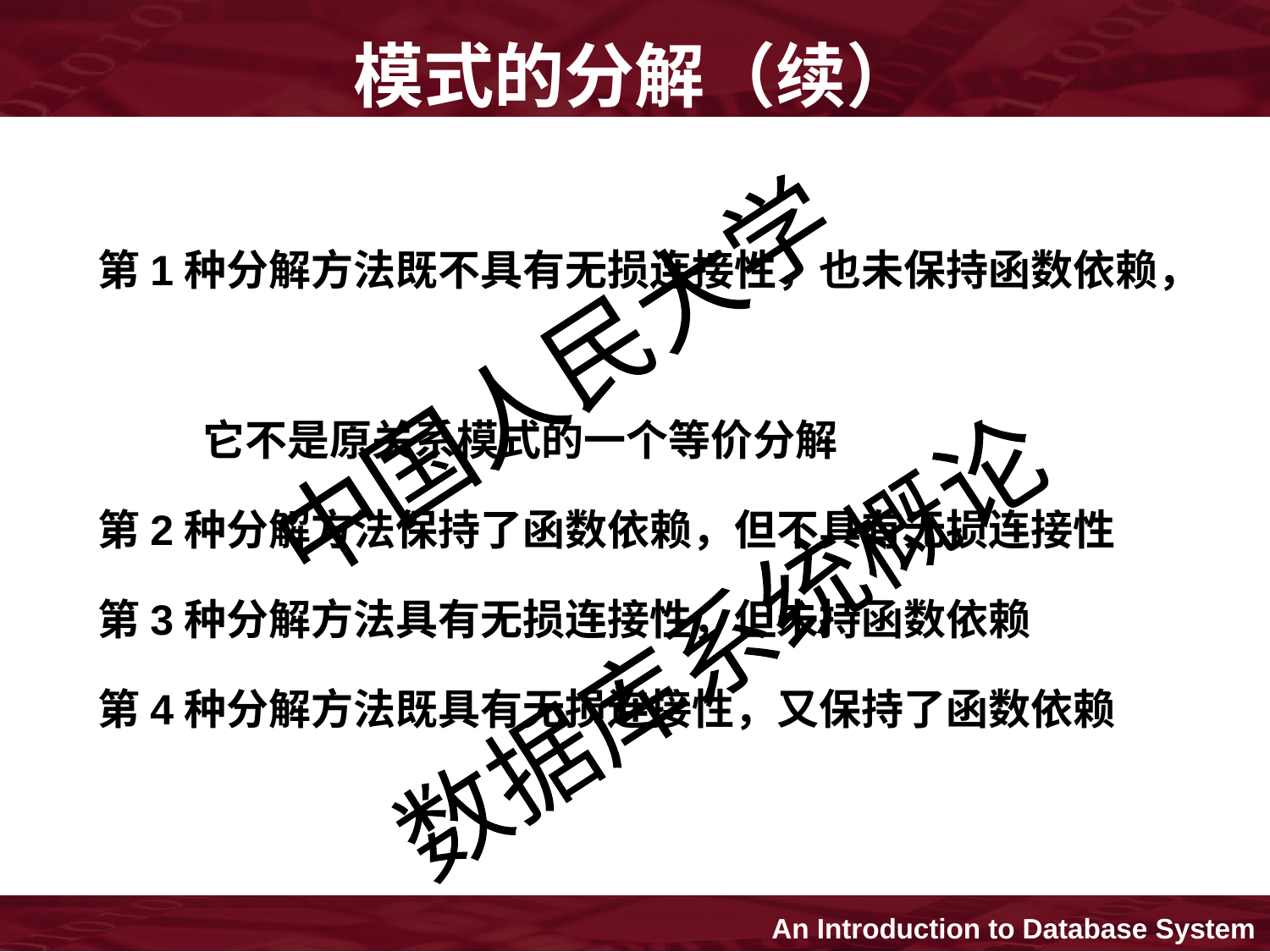

# 模式的分解（续）
第1种分解方法既不具有无损连接性，也未保持函数依赖，
          它不是原关系模式的一个等价分解
第2种分解方法保持了函数依赖，但不具有无损连接性
第3种分解方法具有无损连接性，但未持函数依赖
第4种分解方法既具有无损连接性，又保持了函数依赖